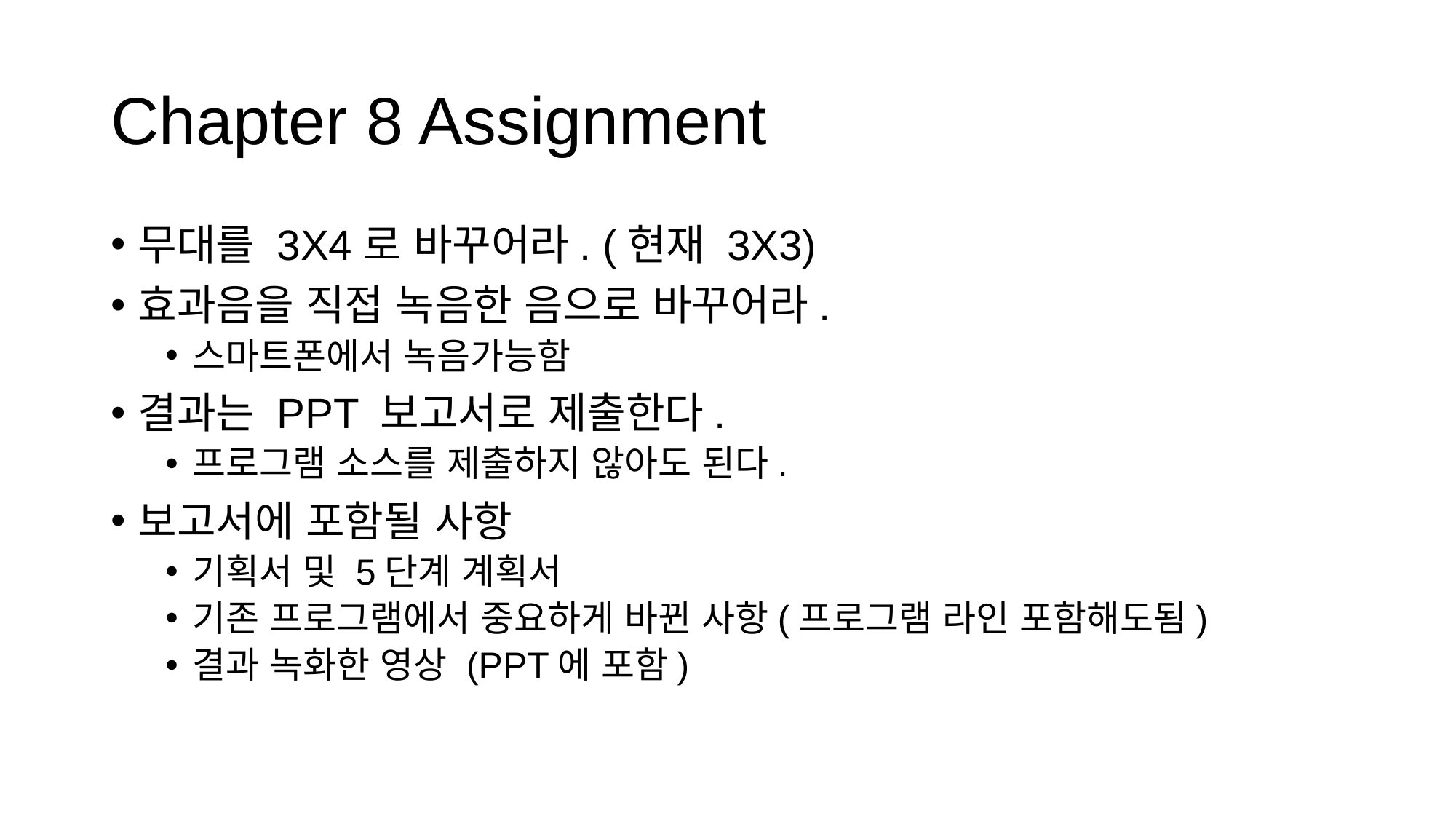

# Chapter 8 Assignment
무대를 3X4로 바꾸어라. (현재 3X3)
효과음을 직접 녹음한 음으로 바꾸어라.
스마트폰에서 녹음가능함
결과는 PPT 보고서로 제출한다.
프로그램 소스를 제출하지 않아도 된다.
보고서에 포함될 사항
기획서 및 5단계 계획서
기존 프로그램에서 중요하게 바뀐 사항(프로그램 라인 포함해도됨)
결과 녹화한 영상 (PPT에 포함)